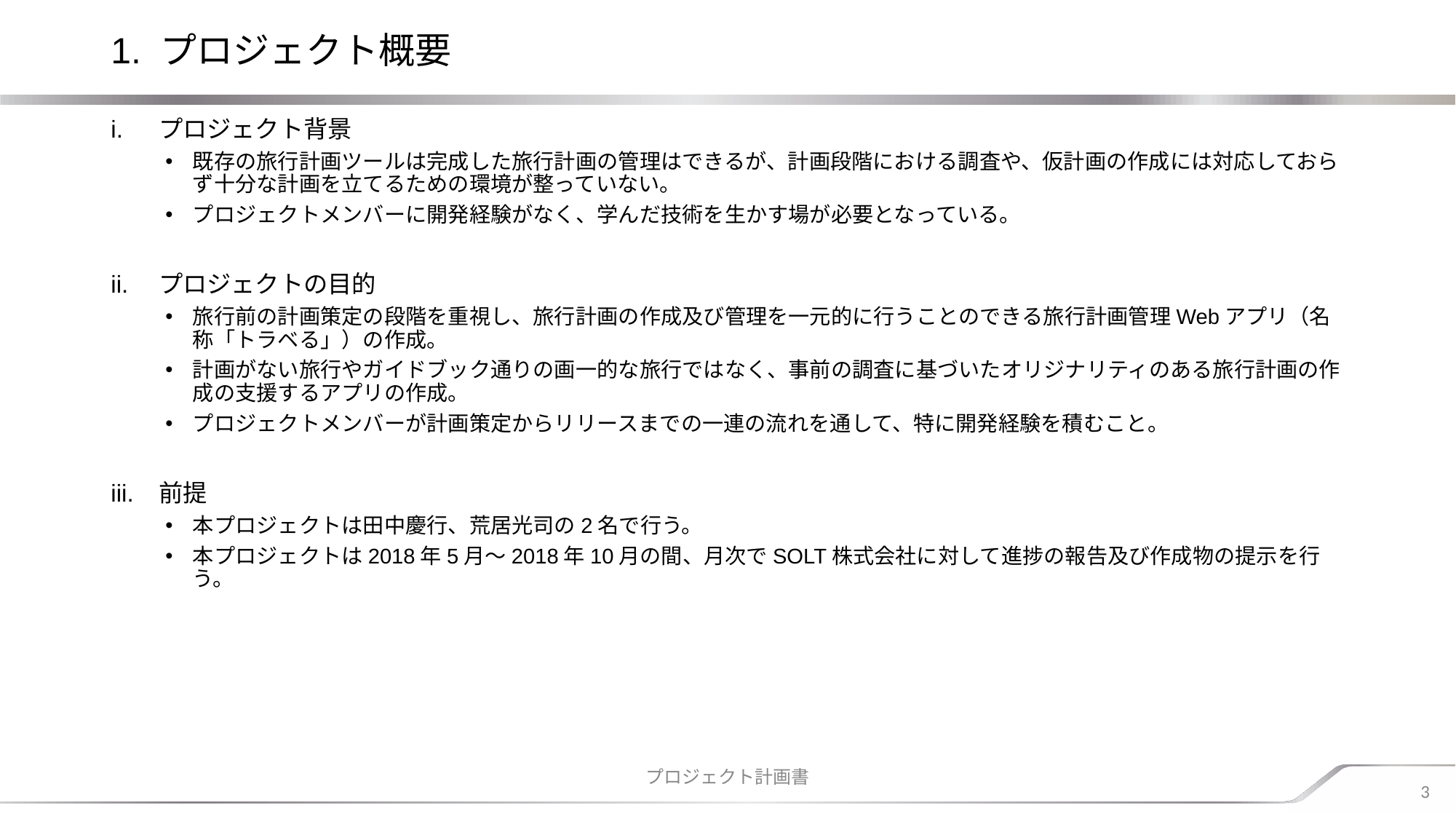

# 1. プロジェクト概要
プロジェクト背景
既存の旅行計画ツールは完成した旅行計画の管理はできるが、計画段階における調査や、仮計画の作成には対応しておらず十分な計画を立てるための環境が整っていない。
プロジェクトメンバーに開発経験がなく、学んだ技術を生かす場が必要となっている。

プロジェクトの目的
旅行前の計画策定の段階を重視し、旅行計画の作成及び管理を一元的に行うことのできる旅行計画管理Webアプリ（名称「トラベる」）の作成。
計画がない旅行やガイドブック通りの画一的な旅行ではなく、事前の調査に基づいたオリジナリティのある旅行計画の作成の支援するアプリの作成。
プロジェクトメンバーが計画策定からリリースまでの一連の流れを通して、特に開発経験を積むこと。

前提
本プロジェクトは田中慶行、荒居光司の2名で行う。
本プロジェクトは2018年5月～2018年10月の間、月次でSOLT株式会社に対して進捗の報告及び作成物の提示を行う。

プロジェクト計画書
3